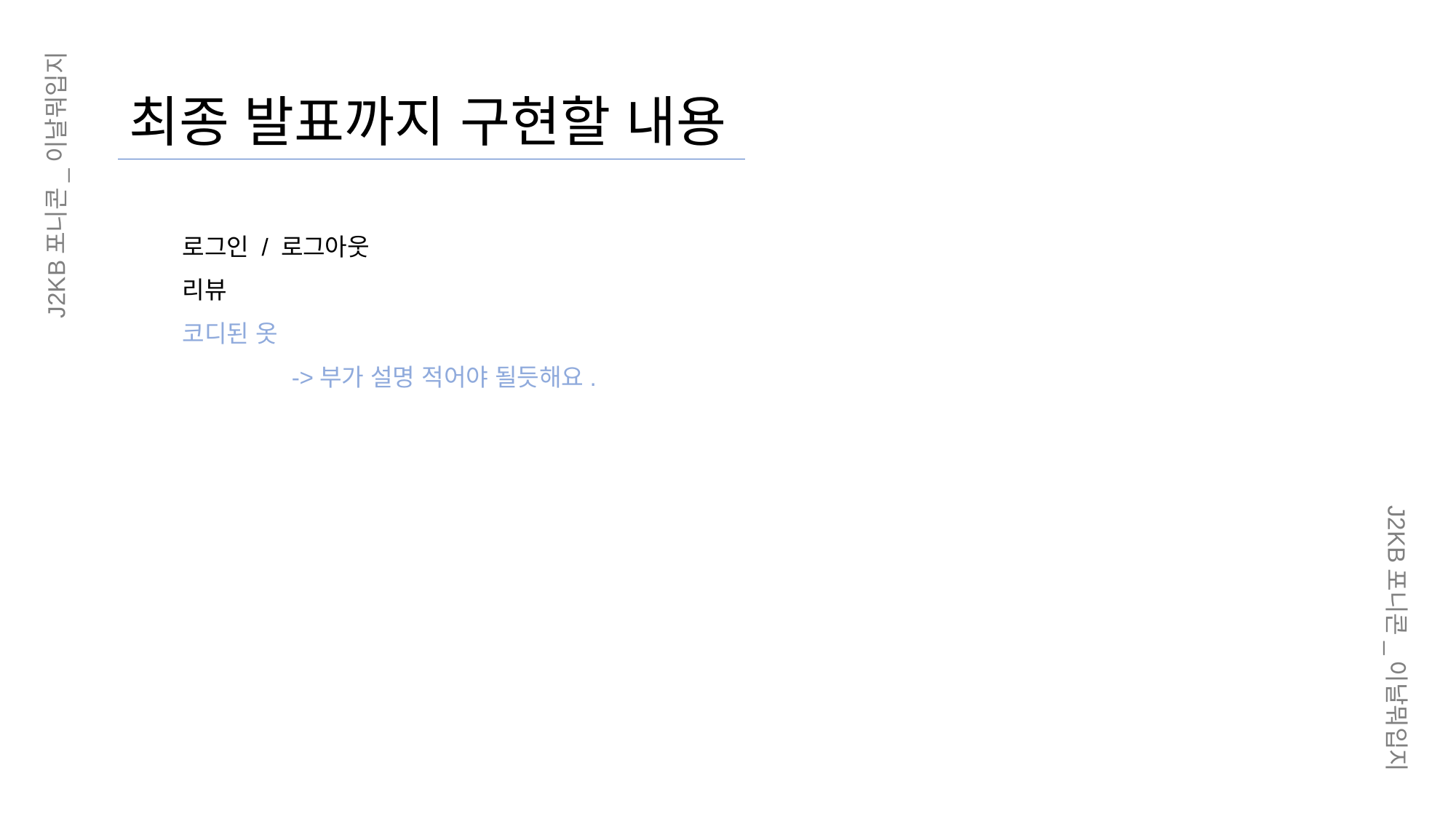

최종 발표까지 구현할 내용
J2KB포니콘_이날뭐입지
로그인 / 로그아웃
리뷰
코디된 옷
	->부가 설명 적어야 될듯해요.
J2KB포니콘_이날뭐입지